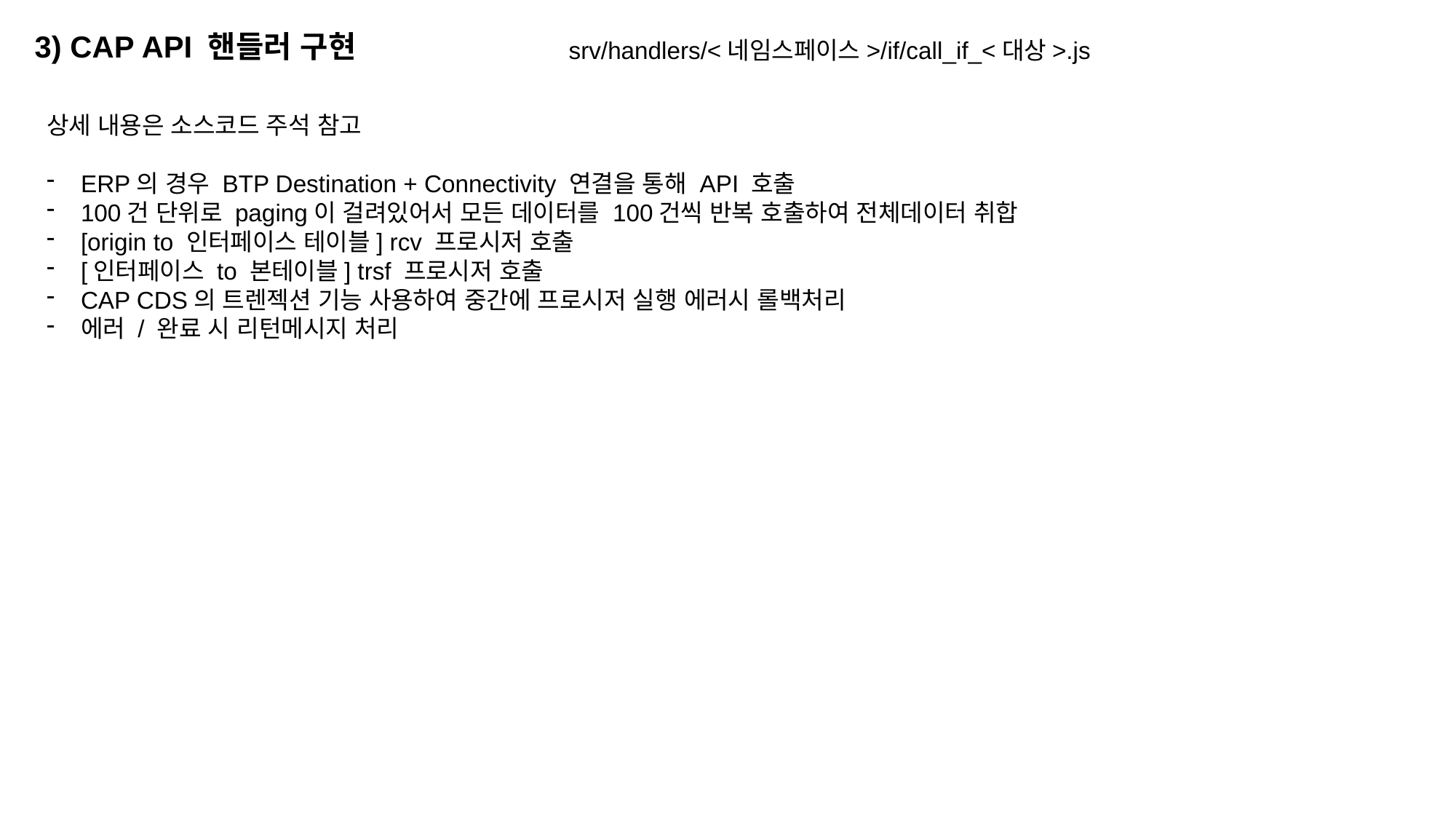

3) CAP API 핸들러 구현
srv/handlers/<네임스페이스>/if/call_if_<대상>.js
상세 내용은 소스코드 주석 참고

ERP의 경우 BTP Destination + Connectivity 연결을 통해 API 호출
100건 단위로 paging이 걸려있어서 모든 데이터를 100건씩 반복 호출하여 전체데이터 취합
[origin to 인터페이스 테이블] rcv 프로시저 호출
[인터페이스 to 본테이블] trsf 프로시저 호출
CAP CDS의 트렌젝션 기능 사용하여 중간에 프로시저 실행 에러시 롤백처리
에러 / 완료 시 리턴메시지 처리